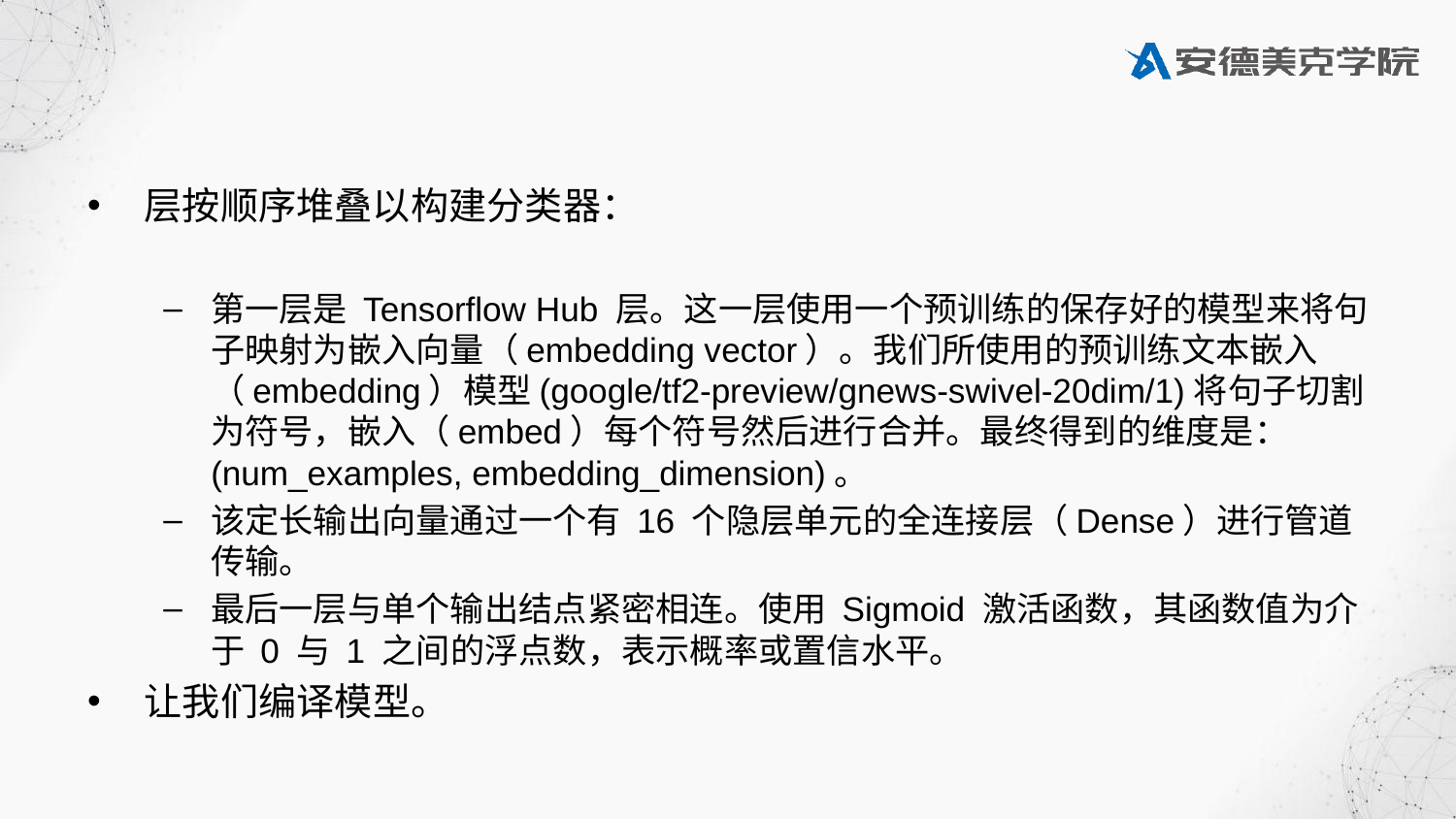

层按顺序堆叠以构建分类器：

第一层是 Tensorflow Hub 层。这一层使用一个预训练的保存好的模型来将句子映射为嵌入向量（embedding vector）。我们所使用的预训练文本嵌入（embedding）模型(google/tf2-preview/gnews-swivel-20dim/1)将句子切割为符号，嵌入（embed）每个符号然后进行合并。最终得到的维度是：(num_examples, embedding_dimension)。
该定长输出向量通过一个有 16 个隐层单元的全连接层（Dense）进行管道传输。
最后一层与单个输出结点紧密相连。使用 Sigmoid 激活函数，其函数值为介于 0 与 1 之间的浮点数，表示概率或置信水平。
让我们编译模型。